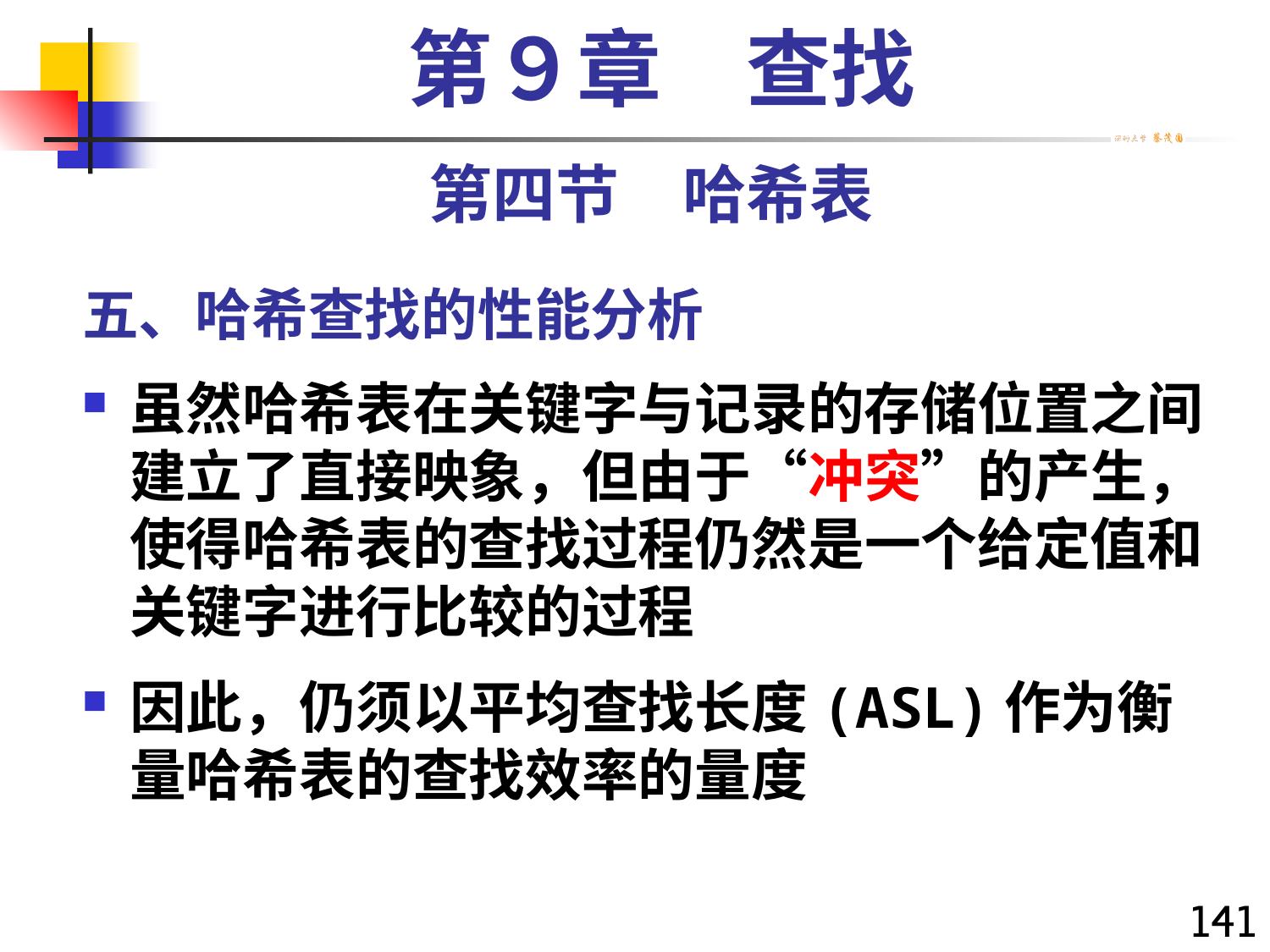

第９章　查找
第四节　哈希表
# 五、哈希查找的性能分析
虽然哈希表在关键字与记录的存储位置之间建立了直接映象，但由于“冲突”的产生，使得哈希表的查找过程仍然是一个给定值和关键字进行比较的过程
因此，仍须以平均查找长度(ASL)作为衡量哈希表的查找效率的量度
141